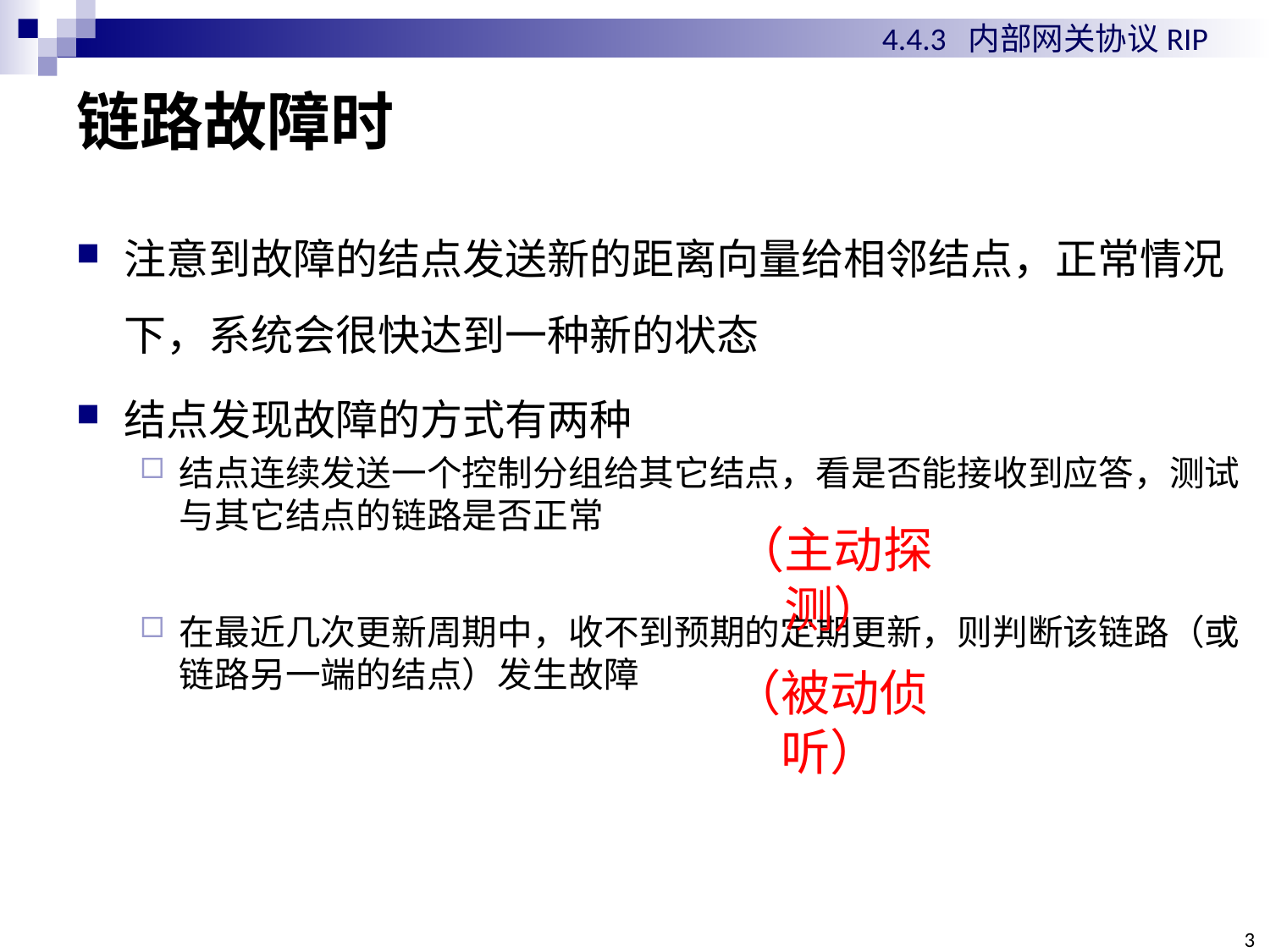

4.4.3  内部网关协议RIP
# 链路故障时
注意到故障的结点发送新的距离向量给相邻结点，正常情况下，系统会很快达到一种新的状态
结点发现故障的方式有两种
结点连续发送一个控制分组给其它结点，看是否能接收到应答，测试与其它结点的链路是否正常

在最近几次更新周期中，收不到预期的定期更新，则判断该链路（或链路另一端的结点）发生故障
（主动探测）
（被动侦听）
3